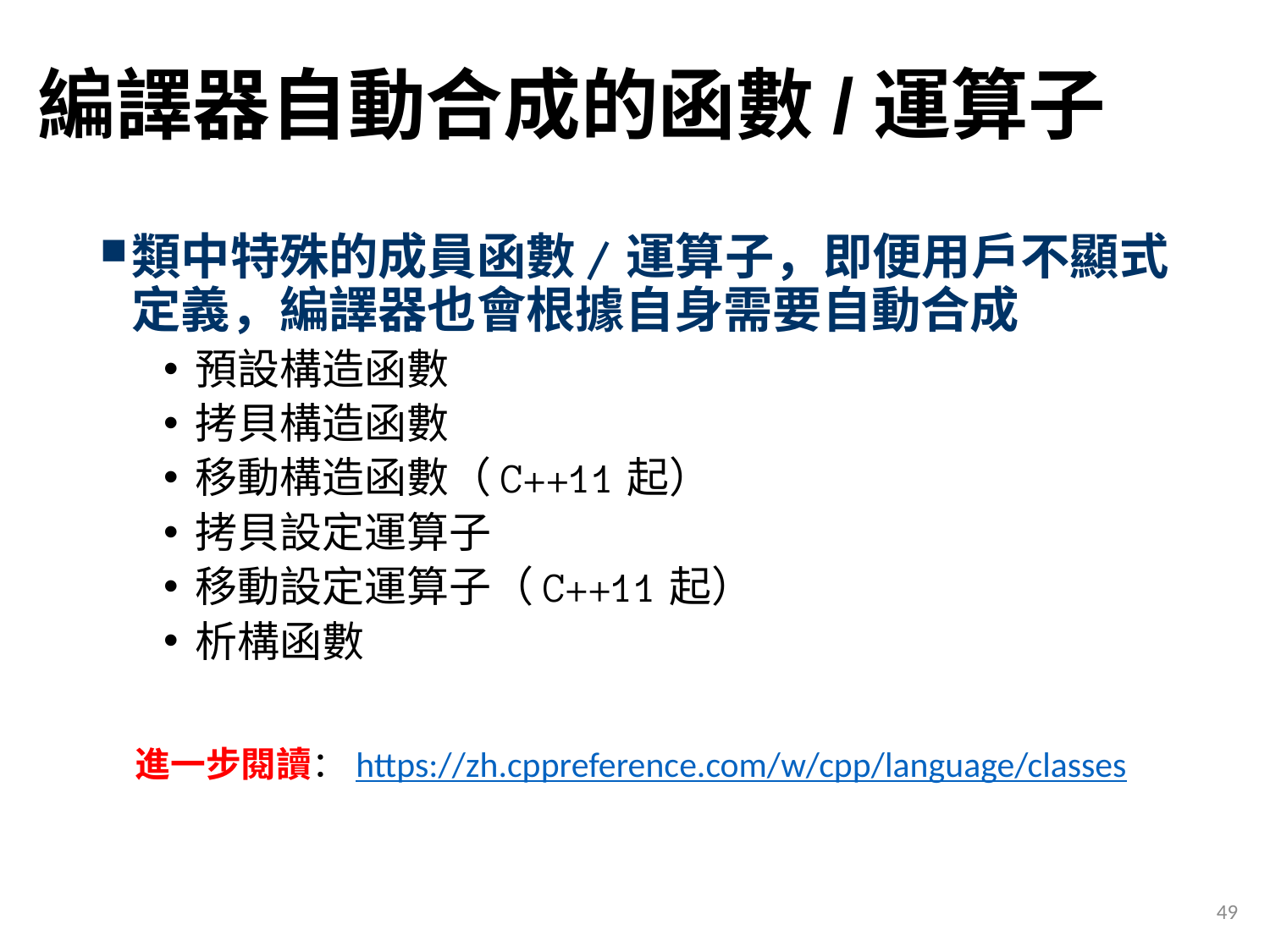

# 編譯器自動合成的函數/運算子
類中特殊的成員函數/運算子，即便用戶不顯式定義，編譯器也會根據自身需要自動合成
預設構造函數
拷貝構造函數
移動構造函數（C++11起）
拷貝設定運算子
移動設定運算子（C++11起）
析構函數
進一步閱讀：https://zh.cppreference.com/w/cpp/language/classes
49